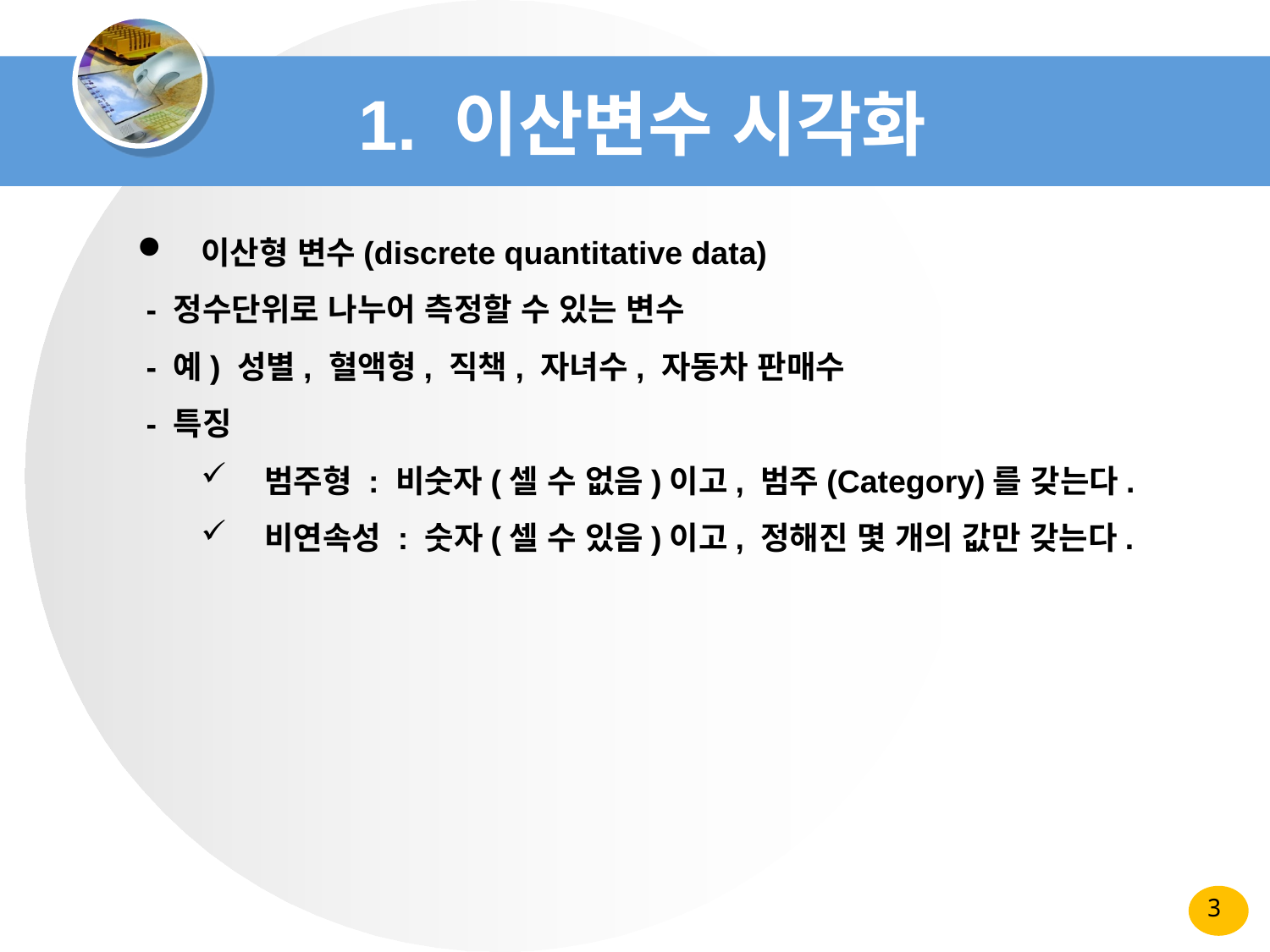

# 1. 이산변수 시각화
이산형 변수(discrete quantitative data)
 - 정수단위로 나누어 측정할 수 있는 변수
 - 예) 성별, 혈액형, 직책, 자녀수, 자동차 판매수
 - 특징
범주형 : 비숫자(셀 수 없음)이고, 범주(Category)를 갖는다.
비연속성 : 숫자(셀 수 있음)이고, 정해진 몇 개의 값만 갖는다.
3